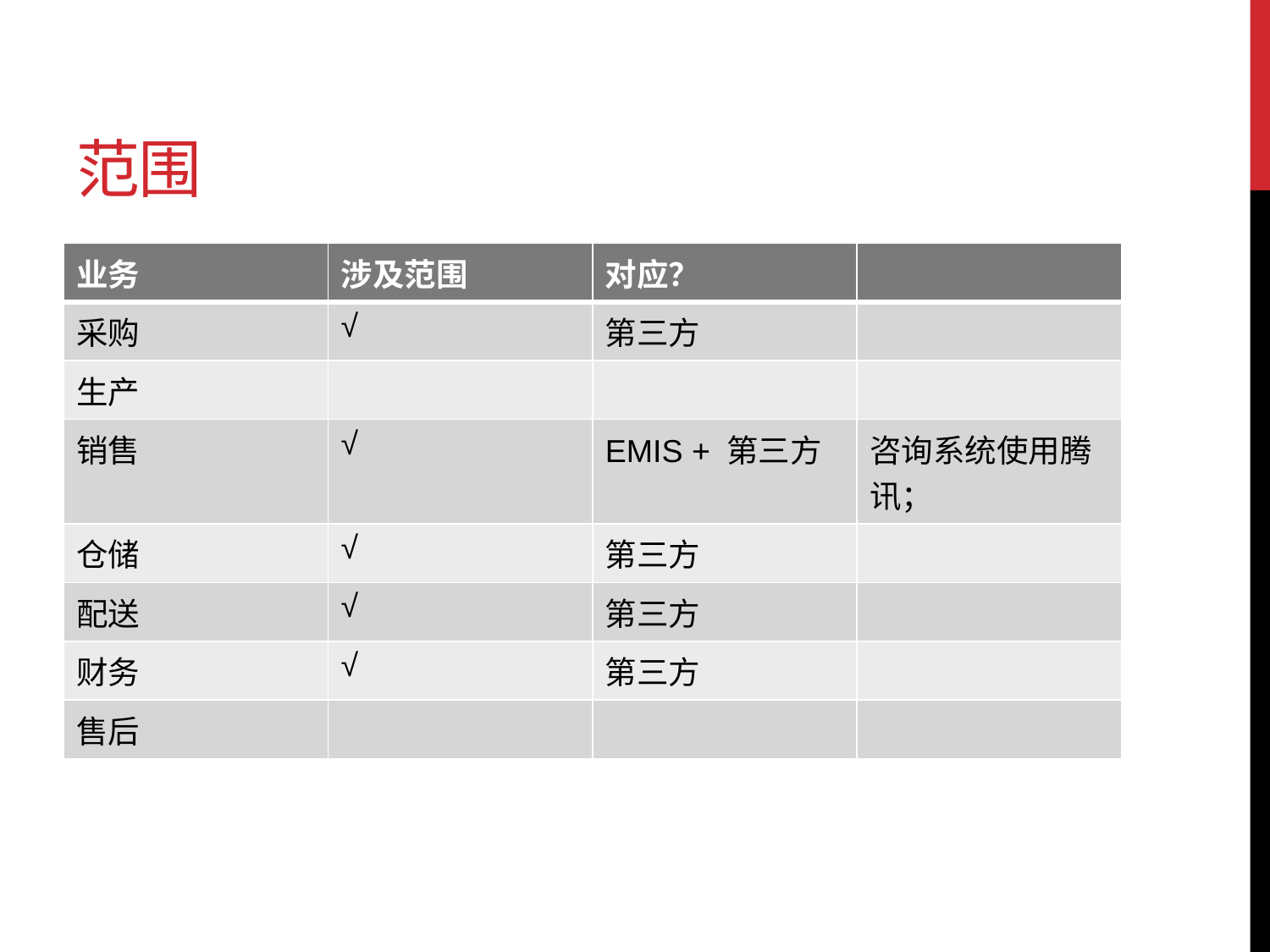

# 范围
| 业务 | 涉及范围 | 对应？ |  |
| --- | --- | --- | --- |
| 采购 | √ | 第三方 |  |
| 生产 |  |  |  |
| 销售 | √ | EMIS + 第三方 | 咨询系统使用腾讯； |
| 仓储 | √ | 第三方 |  |
| 配送 | √ | 第三方 |  |
| 财务 | √ | 第三方 |  |
| 售后 |  |  |  |